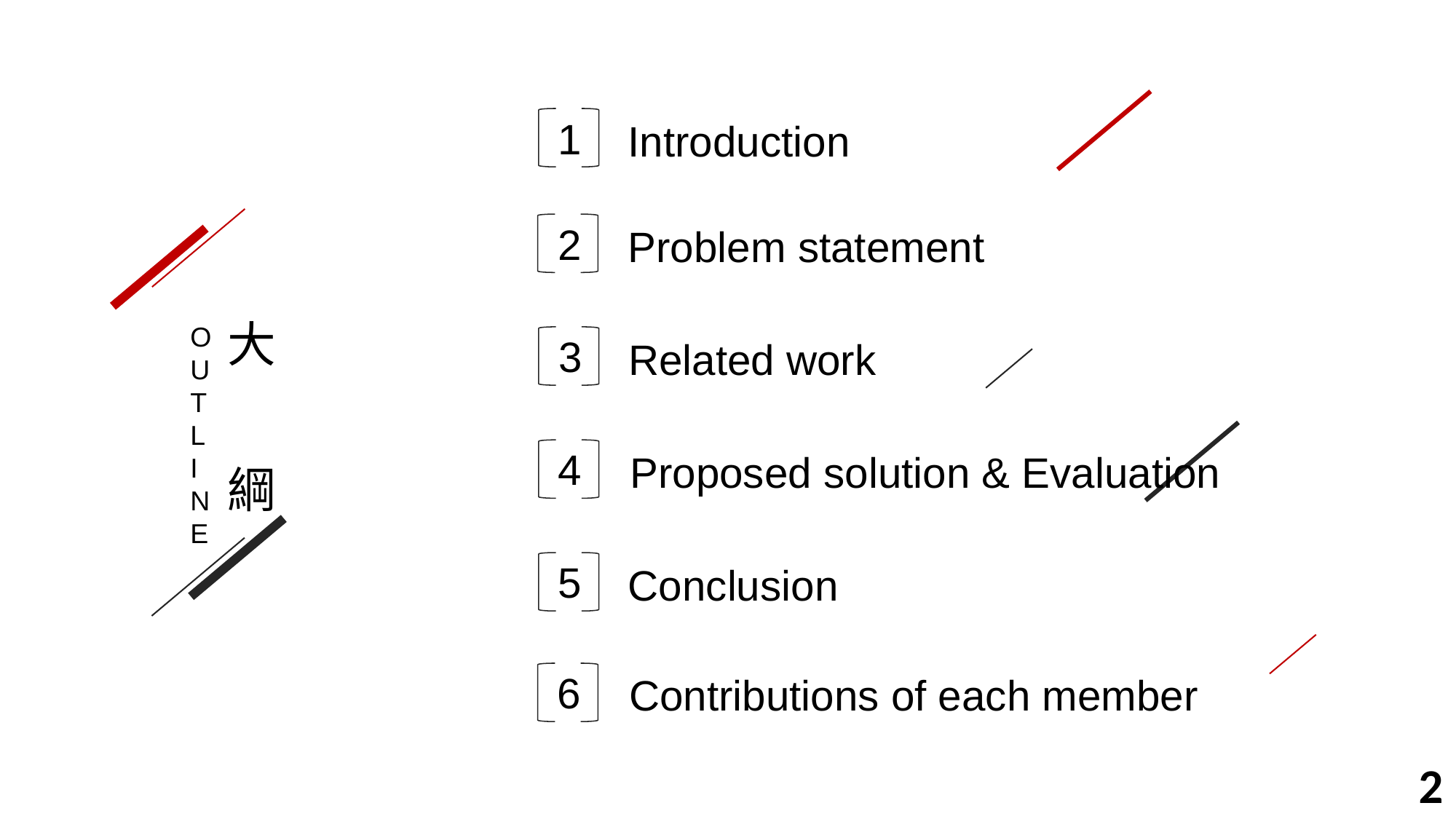

1

Introduction
2

Problem statement
大
綱
OUTLINE
3

Related work
4

Proposed solution & Evaluation
5

Conclusion
6

Contributions of each member
2